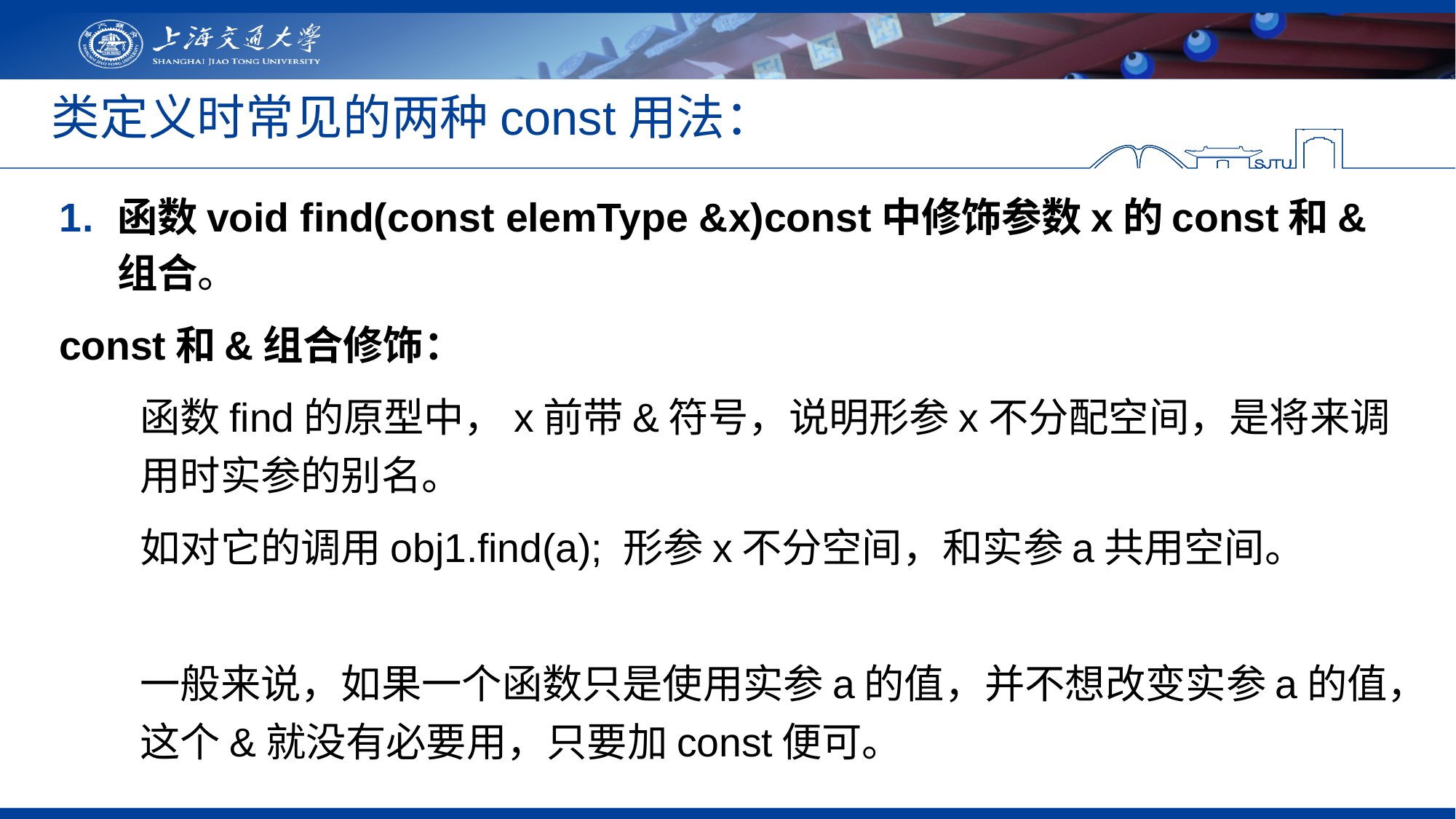

# 类定义时常见的两种const用法：
函数void find(const elemType &x)const中修饰参数x的const和&组合。
const和&组合修饰：
函数find的原型中，x前带&符号，说明形参x不分配空间，是将来调用时实参的别名。
如对它的调用obj1.find(a); 形参x不分空间，和实参a共用空间。

一般来说，如果一个函数只是使用实参a的值，并不想改变实参a的值，这个&就没有必要用，只要加const便可。